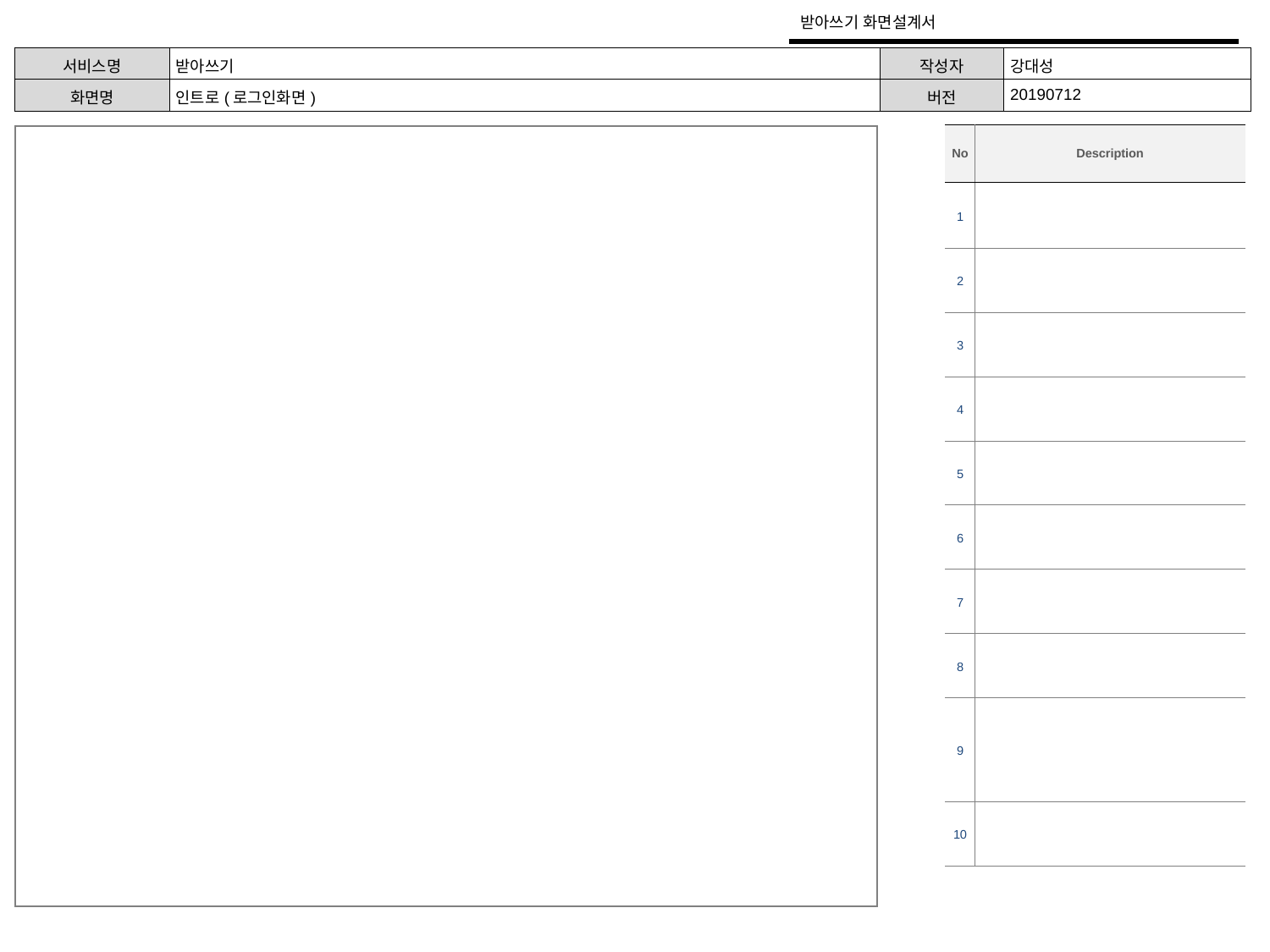

받아쓰기 화면설계서
| 서비스명 | 받아쓰기 | 작성자 | 강대성 |
| --- | --- | --- | --- |
| 화면명 | 인트로(로그인화면) | 버전 | 20190712 |
| No | Description |
| --- | --- |
| 1 |  |
| 2 |  |
| 3 |  |
| 4 |  |
| 5 |  |
| 6 |  |
| 7 |  |
| 8 |  |
| 9 |  |
| 10 |  |